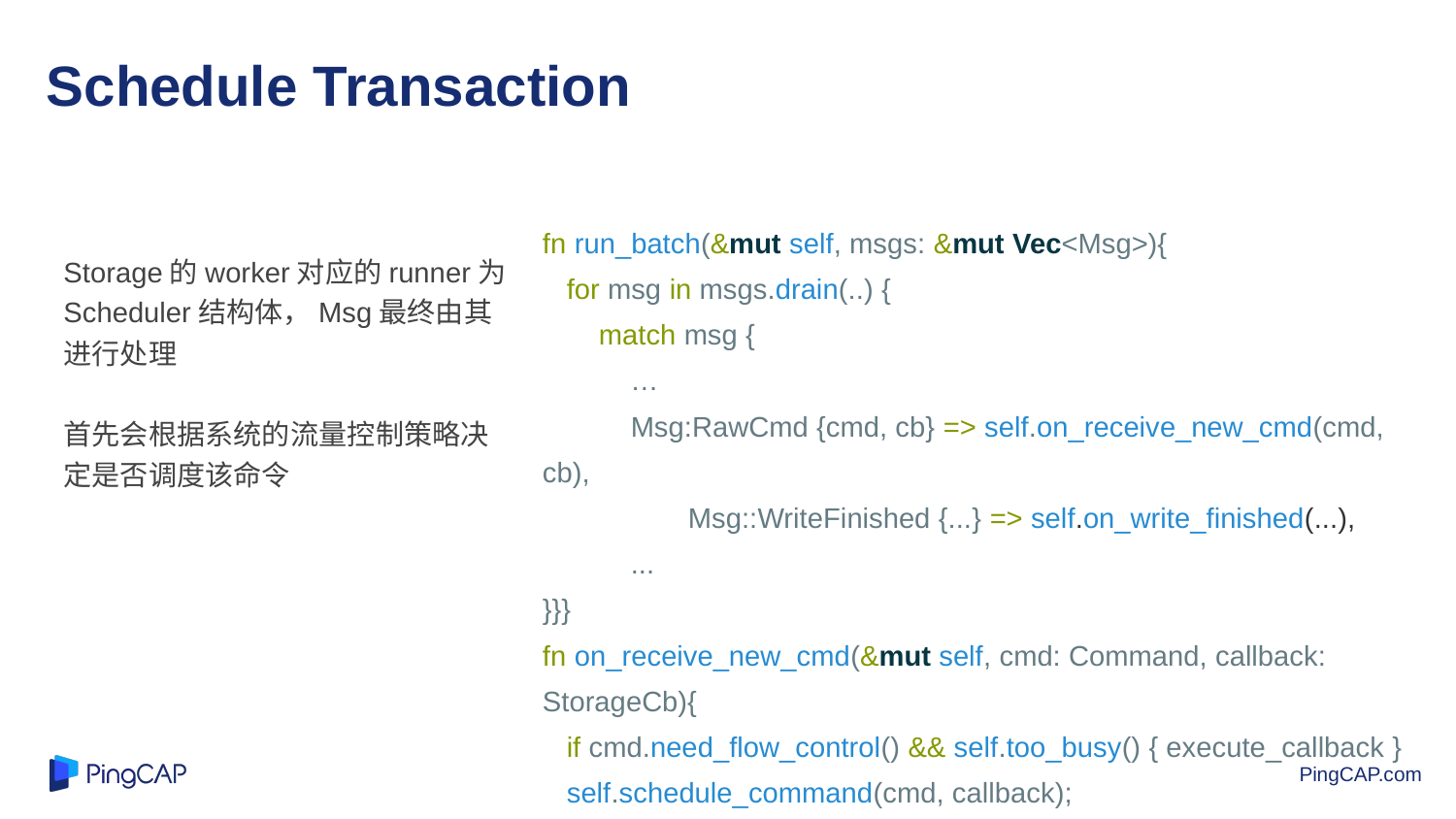

Schedule Transaction
fn run_batch(&mut self, msgs: &mut Vec<Msg>){
   for msg in msgs.drain(..) {
       match msg {
           …
           Msg:RawCmd {cmd, cb} => self.on_receive_new_cmd(cmd, cb),
	Msg::WriteFinished {...} => self.on_write_finished(...),
           ...
}}}
fn on_receive_new_cmd(&mut self, cmd: Command, callback: StorageCb){
   if cmd.need_flow_control() && self.too_busy() { execute_callback }
   self.schedule_command(cmd, callback);
}

Storage的worker对应的runner为Scheduler结构体，Msg最终由其进行处理

首先会根据系统的流量控制策略决定是否调度该命令